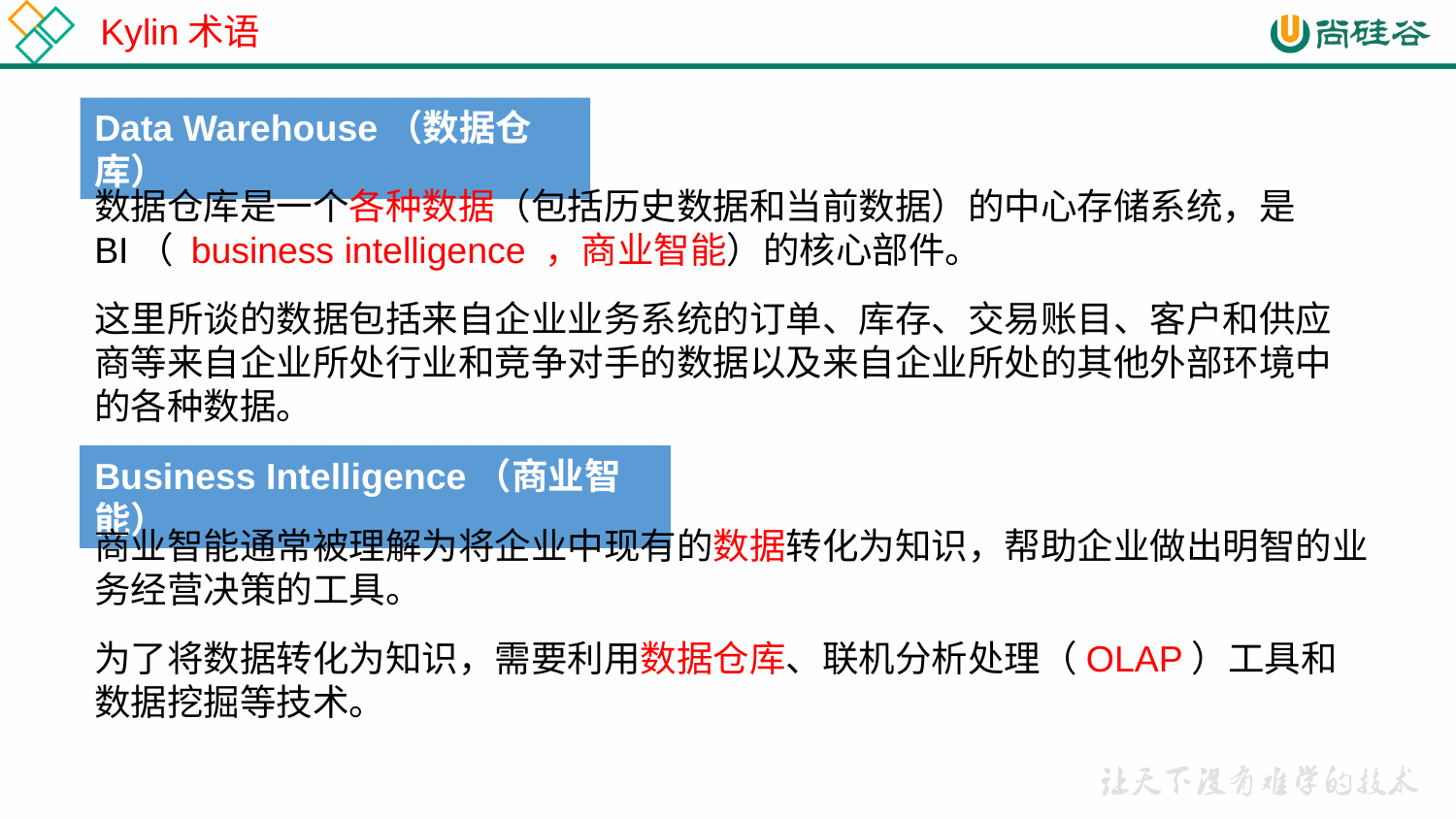

Kylin术语
Data Warehouse（数据仓库）
数据仓库是一个各种数据（包括历史数据和当前数据）的中心存储系统，是BI（ business intelligence ，商业智能）的核心部件。
这里所谈的数据包括来自企业业务系统的订单、库存、交易账目、客户和供应商等来自企业所处行业和竞争对手的数据以及来自企业所处的其他外部环境中的各种数据。
Business Intelligence（商业智能）
商业智能通常被理解为将企业中现有的数据转化为知识，帮助企业做出明智的业务经营决策的工具。
为了将数据转化为知识，需要利用数据仓库、联机分析处理（OLAP）工具和数据挖掘等技术。